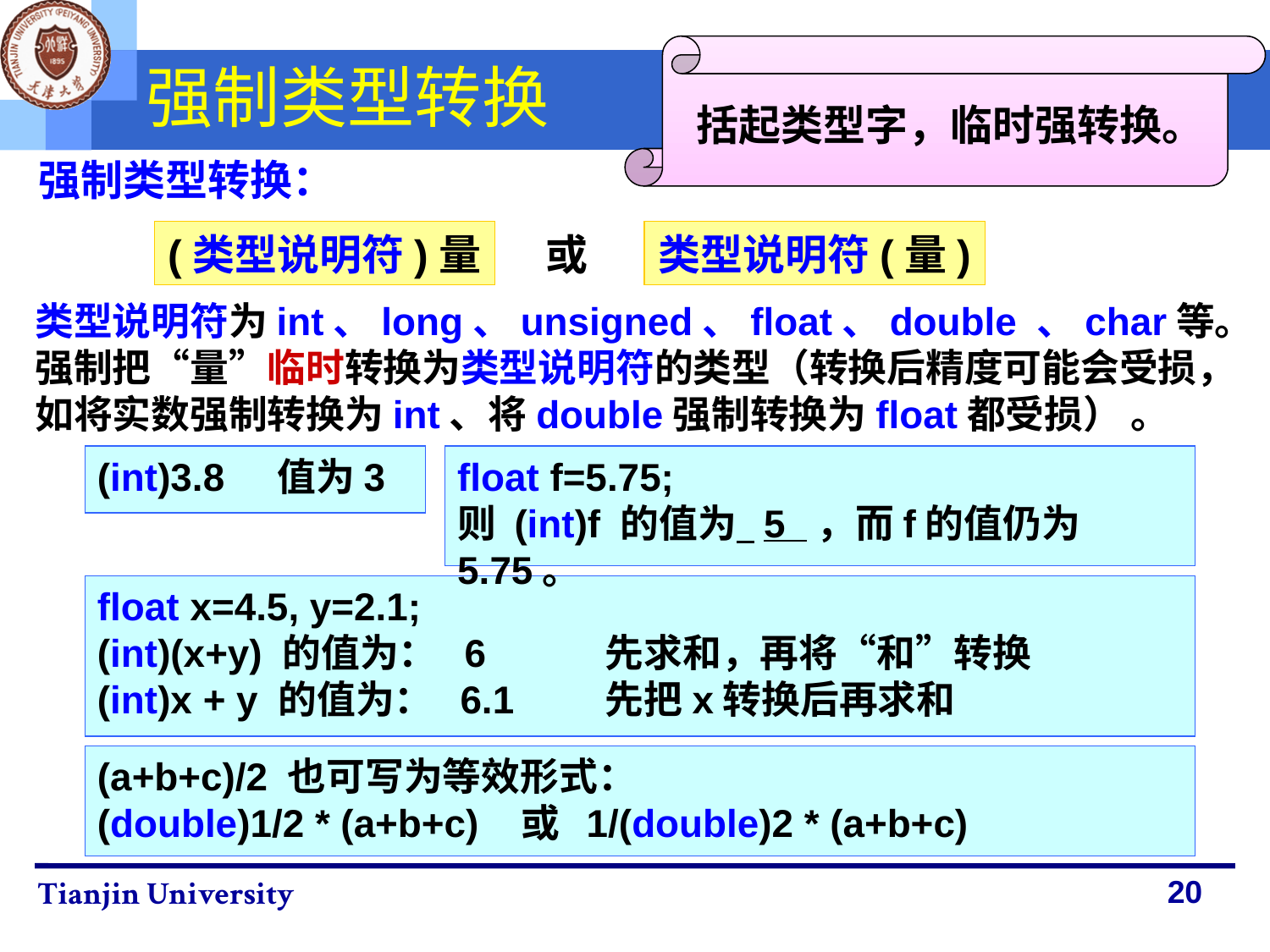

# 强制类型转换

括起类型字，临时强转换。
强制类型转换：
(类型说明符)量
类型说明符(量)
或
类型说明符为int、long、unsigned、float、double 、char等。
强制把“量”临时转换为类型说明符的类型（转换后精度可能会受损，如将实数强制转换为int、将double强制转换为float都受损） 。
(int)3.8    值为3
float f=5.75;
则 (int)f 的值为  5  ，而f的值仍为5.75。
float x=4.5, y=2.1;
(int)(x+y) 的值为：  6   	先求和，再将“和”转换
(int)x + y 的值为：  6.1    	先把x转换后再求和
(a+b+c)/2 也可写为等效形式：
(double)1/2 * (a+b+c)   或  1/(double)2 * (a+b+c)